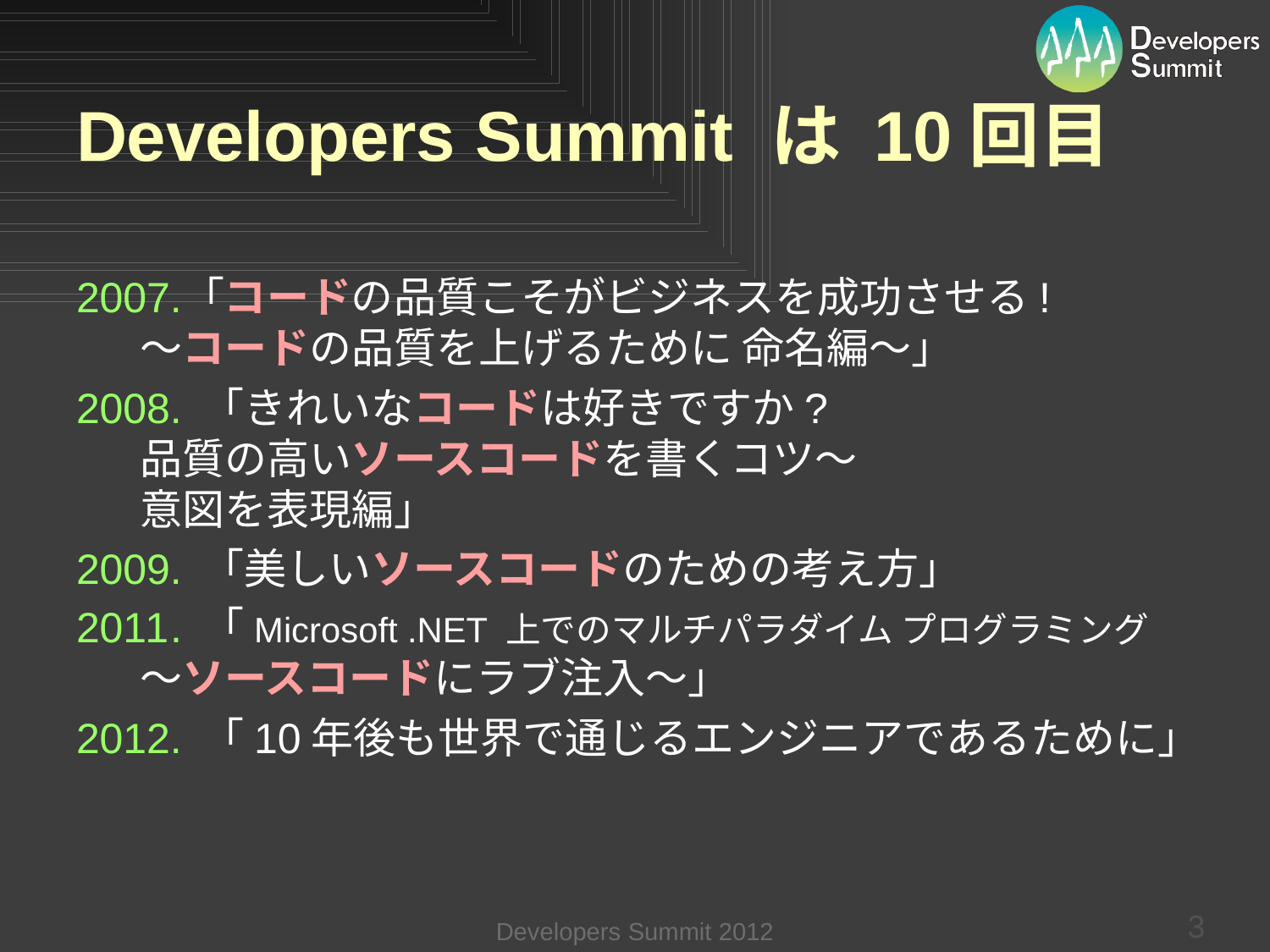

# Developers Summit は 10回目
「コードの品質こそがビジネスを成功させる!
～コードの品質を上げるために 命名編～」
 「きれいなコードは好きですか?
品質の高いソースコードを書くコツ～
意図を表現編」
 「美しいソースコードのための考え方」
 「Microsoft .NET 上でのマルチパラダイム プログラミング
～ソースコードにラブ注入～」
 「10年後も世界で通じるエンジニアであるために」
3